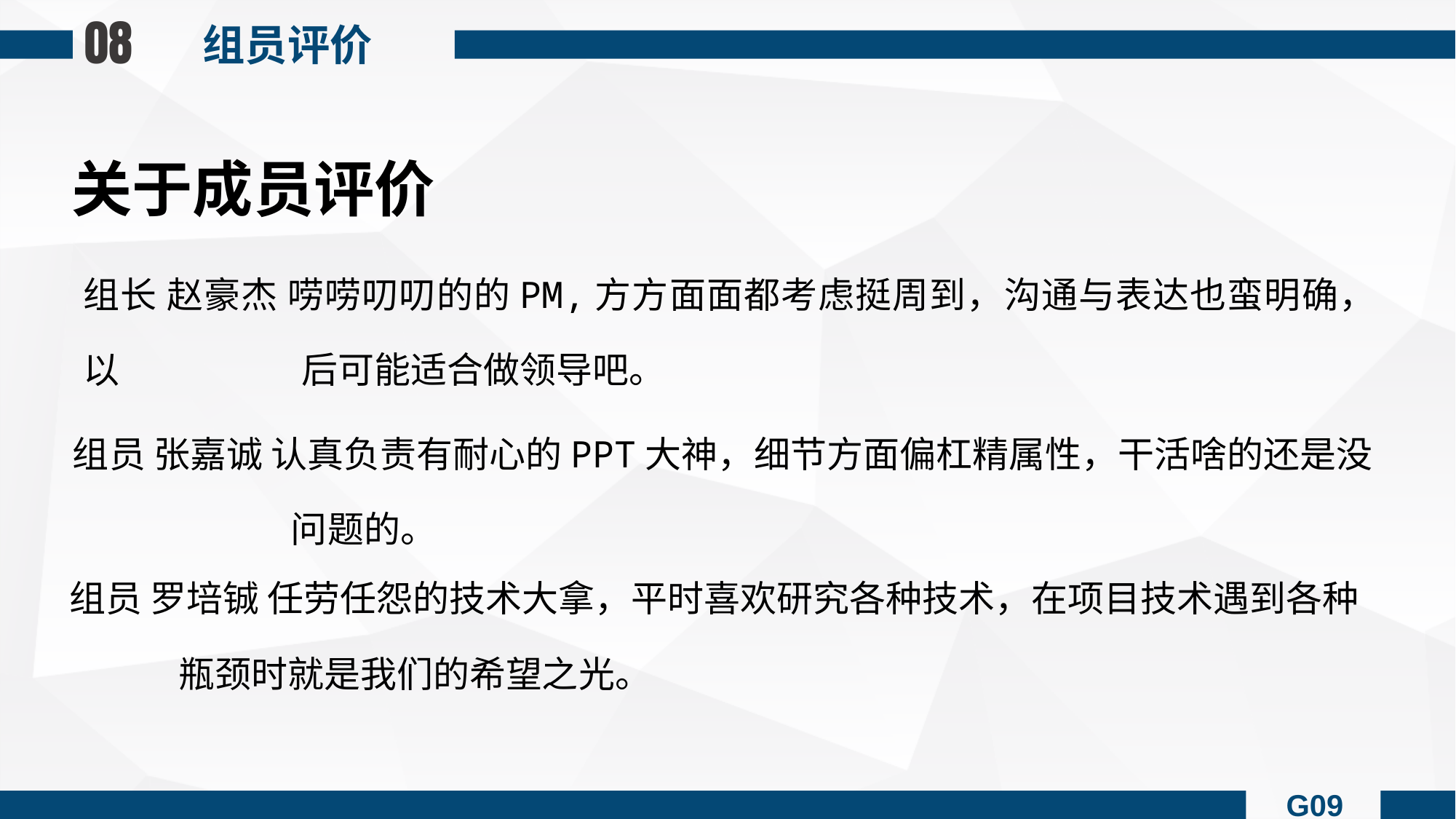

08
组员评价

关于成员评价
组长 赵豪杰 唠唠叨叨的的PM,方方面面都考虑挺周到，沟通与表达也蛮明确，以		后可能适合做领导吧。
			组员 张嘉诚 认真负责有耐心的PPT大神，细节方面偏杠精属性，干活啥的还是没						问题的。
				组员 罗培铖 任劳任怨的技术大拿，平时喜欢研究各种技术，在项目技术遇到各种						瓶颈时就是我们的希望之光。
G09